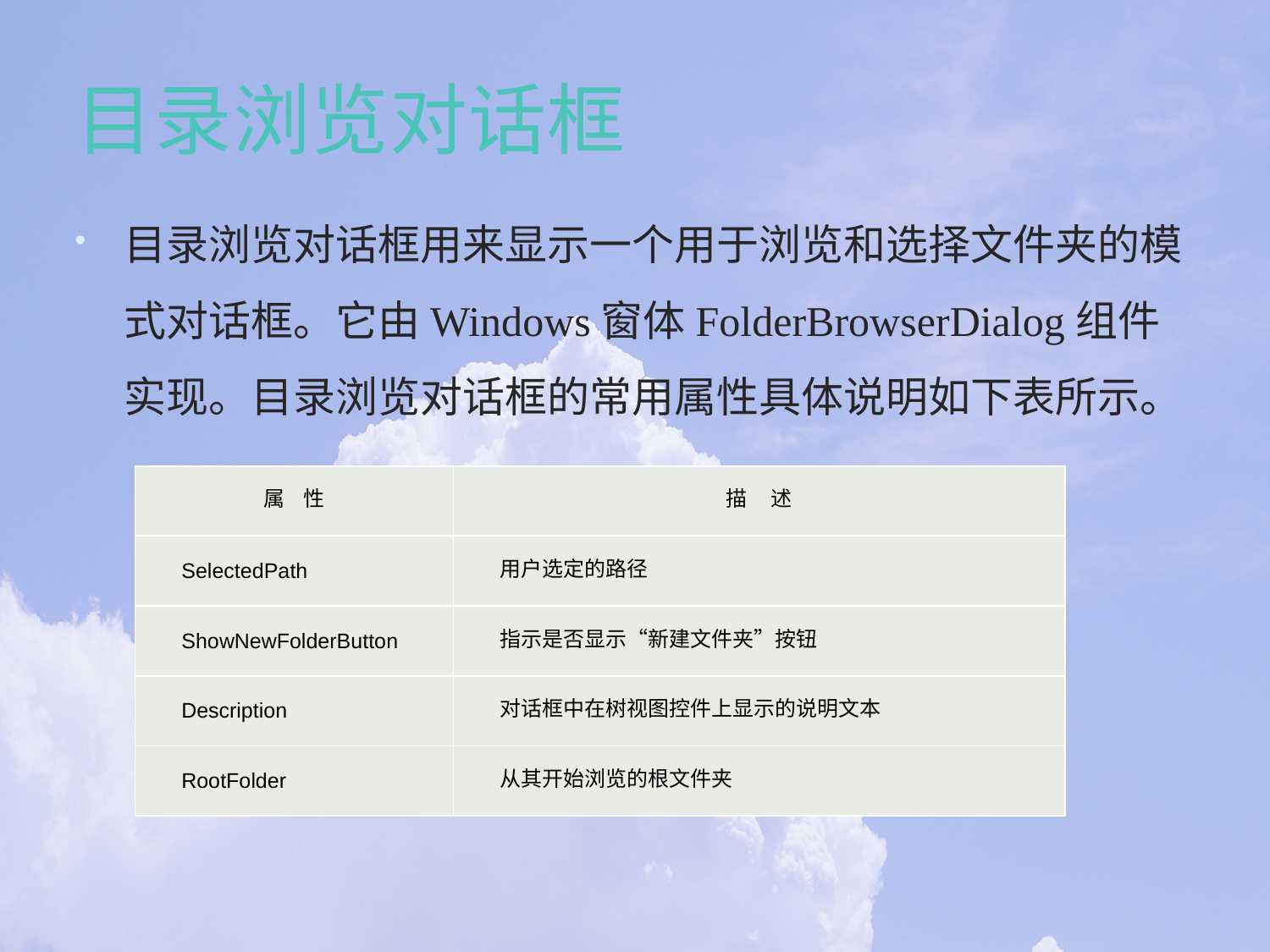

# 目录浏览对话框
目录浏览对话框用来显示一个用于浏览和选择文件夹的模式对话框。它由Windows窗体FolderBrowserDialog组件实现。目录浏览对话框的常用属性具体说明如下表所示。
| 属 性 | 描 述 |
| --- | --- |
| SelectedPath | 用户选定的路径 |
| ShowNewFolderButton | 指示是否显示“新建文件夹”按钮 |
| Description | 对话框中在树视图控件上显示的说明文本 |
| RootFolder | 从其开始浏览的根文件夹 |